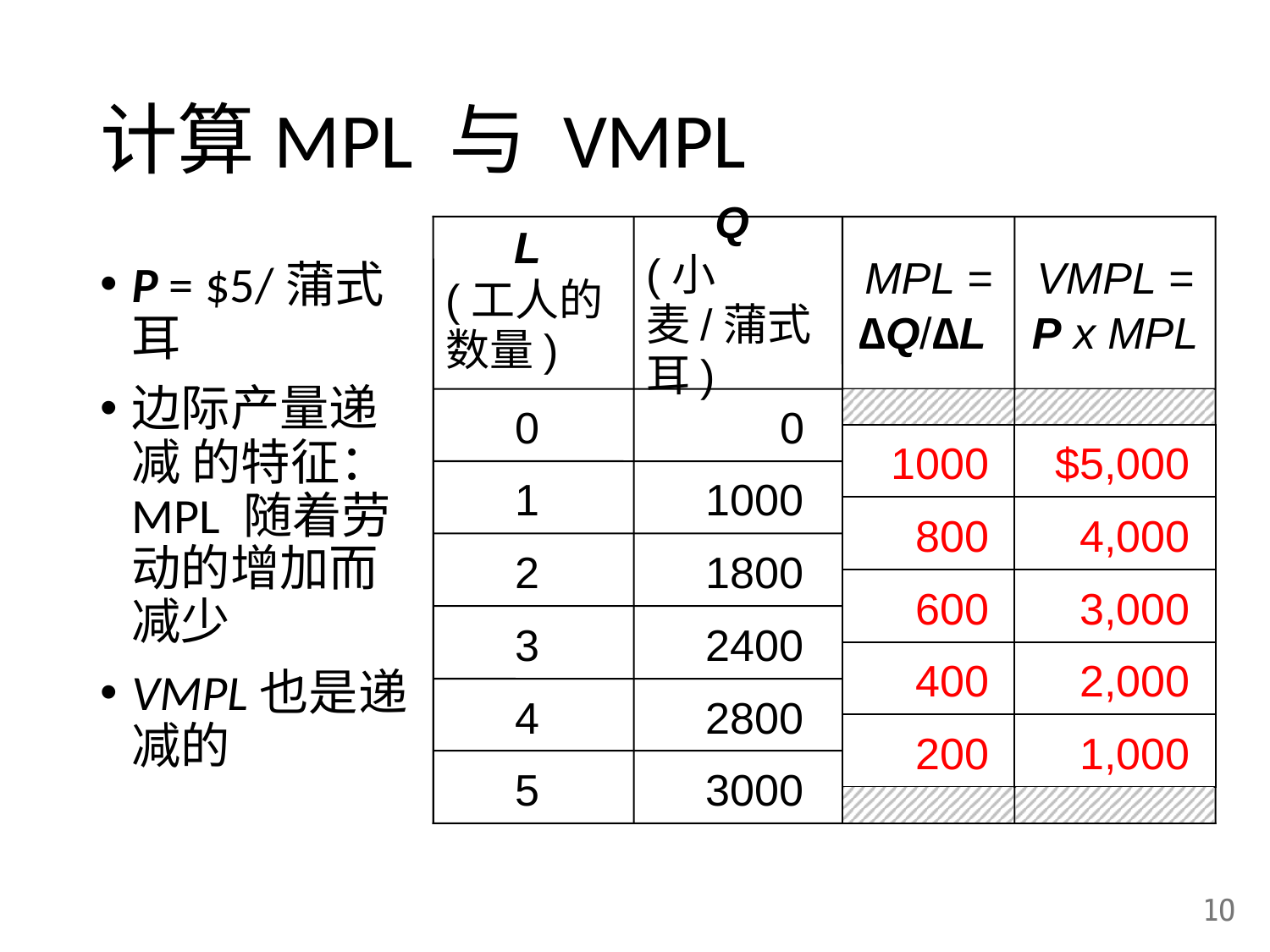

# 计算MPL 与 VMPL
L
(工人的数量)

Q
(小麦/蒲式耳)

MPL = ∆Q/∆L

VMPL = P x MPL

P = $5/蒲式耳
边际产量递减 的特征：MPL 随着劳动的增加而减少
VMPL也是递减的
0

0

1000
$5,000
1

1000
800
4,000
2

1800
600
3,000
3

2400
400
2,000
4

2800
200
1,000
5

3000

10